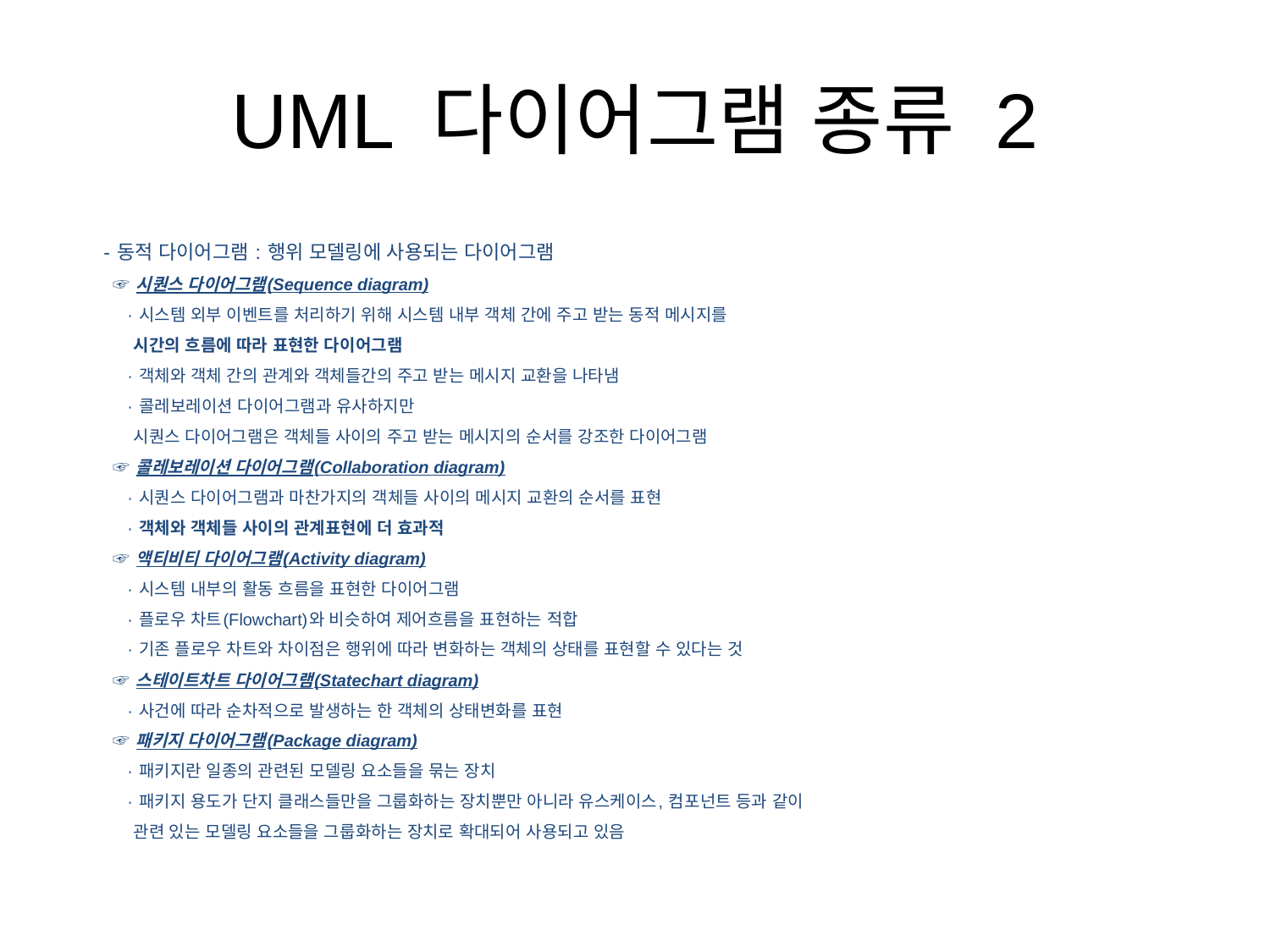

# UML 다이어그램 종류 2
     - 동적 다이어그램 : 행위 모델링에 사용되는 다이어그램
        ☞ 시퀀스 다이어그램(Sequence diagram)
           · 시스템 외부 이벤트를 처리하기 위해 시스템 내부 객체 간에 주고 받는 동적 메시지를
            시간의 흐름에 따라 표현한 다이어그램
           · 객체와 객체 간의 관계와 객체들간의 주고 받는 메시지 교환을 나타냄
           · 콜레보레이션 다이어그램과 유사하지만
            시퀀스 다이어그램은 객체들 사이의 주고 받는 메시지의 순서를 강조한 다이어그램
        ☞ 콜레보레이션 다이어그램(Collaboration diagram)
           · 시퀀스 다이어그램과 마찬가지의 객체들 사이의 메시지 교환의 순서를 표현
           · 객체와 객체들 사이의 관계표현에 더 효과적
        ☞ 액티비티 다이어그램(Activity diagram)
           · 시스템 내부의 활동 흐름을 표현한 다이어그램
           · 플로우 차트(Flowchart)와 비슷하여 제어흐름을 표현하는 적합
           · 기존 플로우 차트와 차이점은 행위에 따라 변화하는 객체의 상태를 표현할 수 있다는 것
        ☞ 스테이트차트 다이어그램(Statechart diagram)
           · 사건에 따라 순차적으로 발생하는 한 객체의 상태변화를 표현
        ☞ 패키지 다이어그램(Package diagram)
           · 패키지란 일종의 관련된 모델링 요소들을 묶는 장치
           · 패키지 용도가 단지 클래스들만을 그룹화하는 장치뿐만 아니라 유스케이스, 컴포넌트 등과 같이
            관련 있는 모델링 요소들을 그룹화하는 장치로 확대되어 사용되고 있음